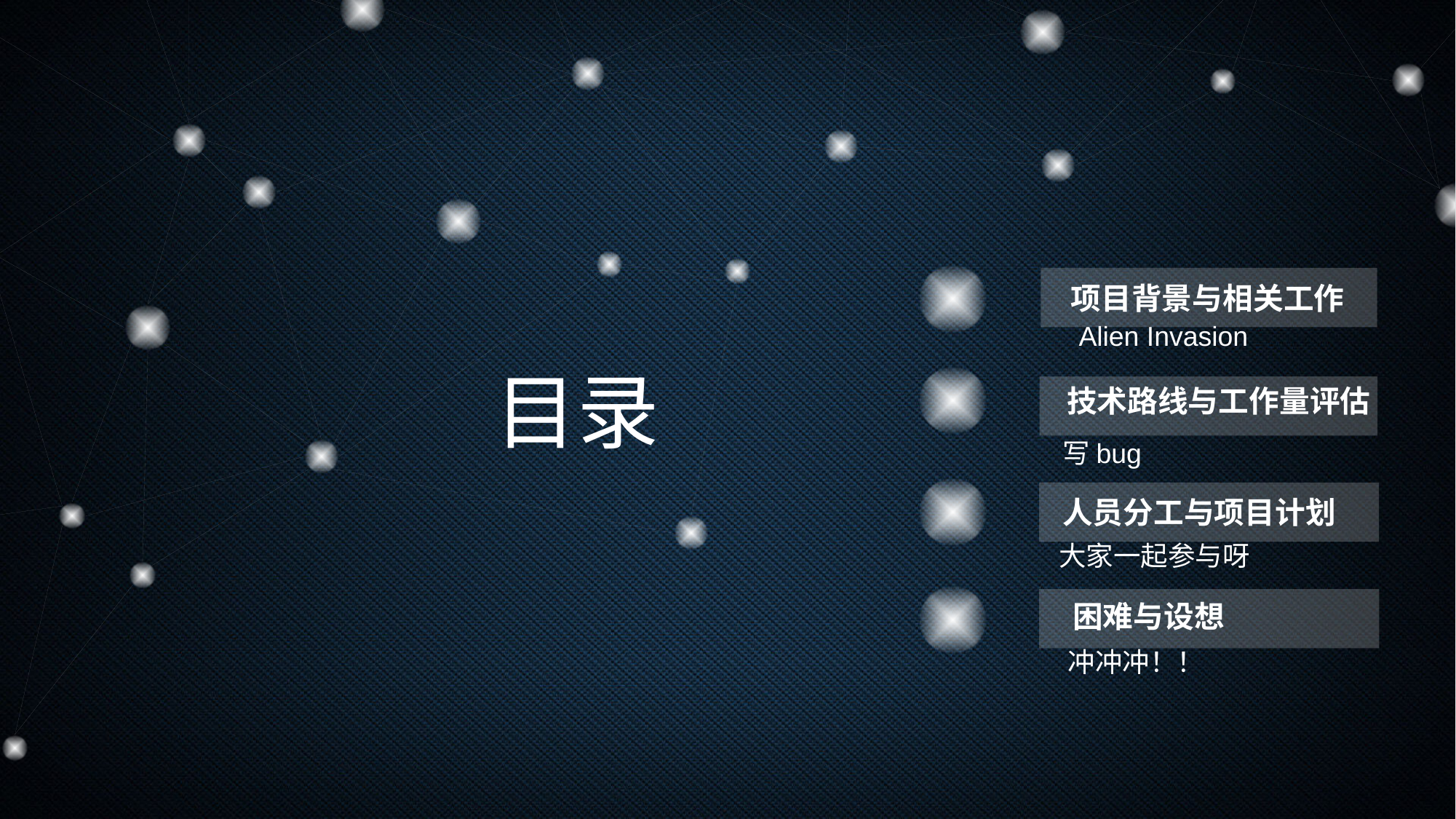

项目背景与相关工作

Alien Invasion

目录

技术路线与工作量评估
写bug

人员分工与项目计划

大家一起参与呀

  困难与设想
冲冲冲！！